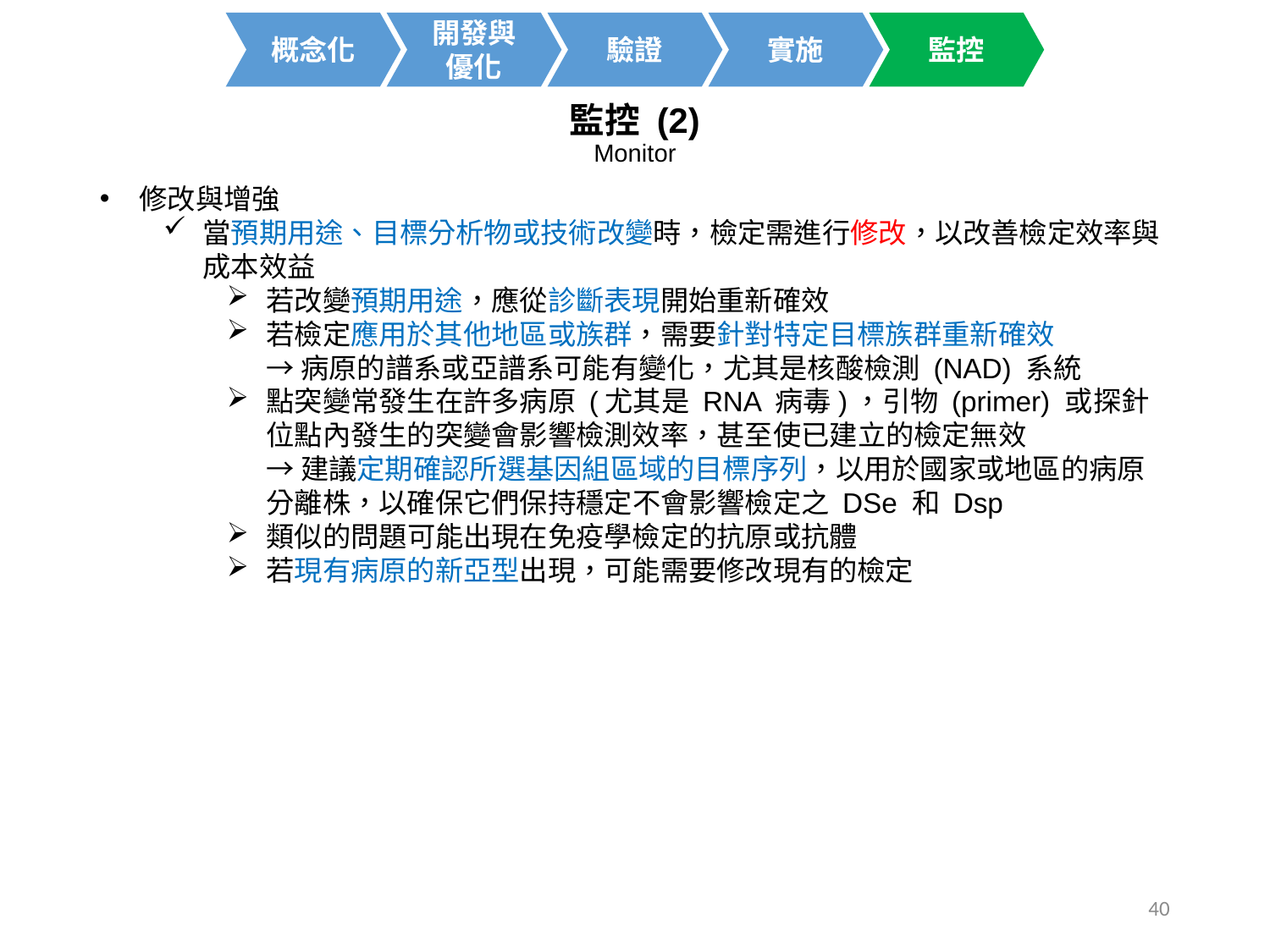

開發與
優化

概念化
驗證
實施
監控
監控 (2)
Monitor
修改與增強
當預期用途、目標分析物或技術改變時，檢定需進行修改，以改善檢定效率與成本效益
若改變預期用途，應從診斷表現開始重新確效
若檢定應用於其他地區或族群，需要針對特定目標族群重新確效
→ 病原的譜系或亞譜系可能有變化，尤其是核酸檢測 (NAD) 系統
點突變常發生在許多病原 (尤其是 RNA 病毒)，引物 (primer) 或探針位點內發生的突變會影響檢測效率，甚至使已建立的檢定無效
→ 建議定期確認所選基因組區域的目標序列，以用於國家或地區的病原分離株，以確保它們保持穩定不會影響檢定之 DSe 和 Dsp
類似的問題可能出現在免疫學檢定的抗原或抗體
若現有病原的新亞型出現，可能需要修改現有的檢定
40